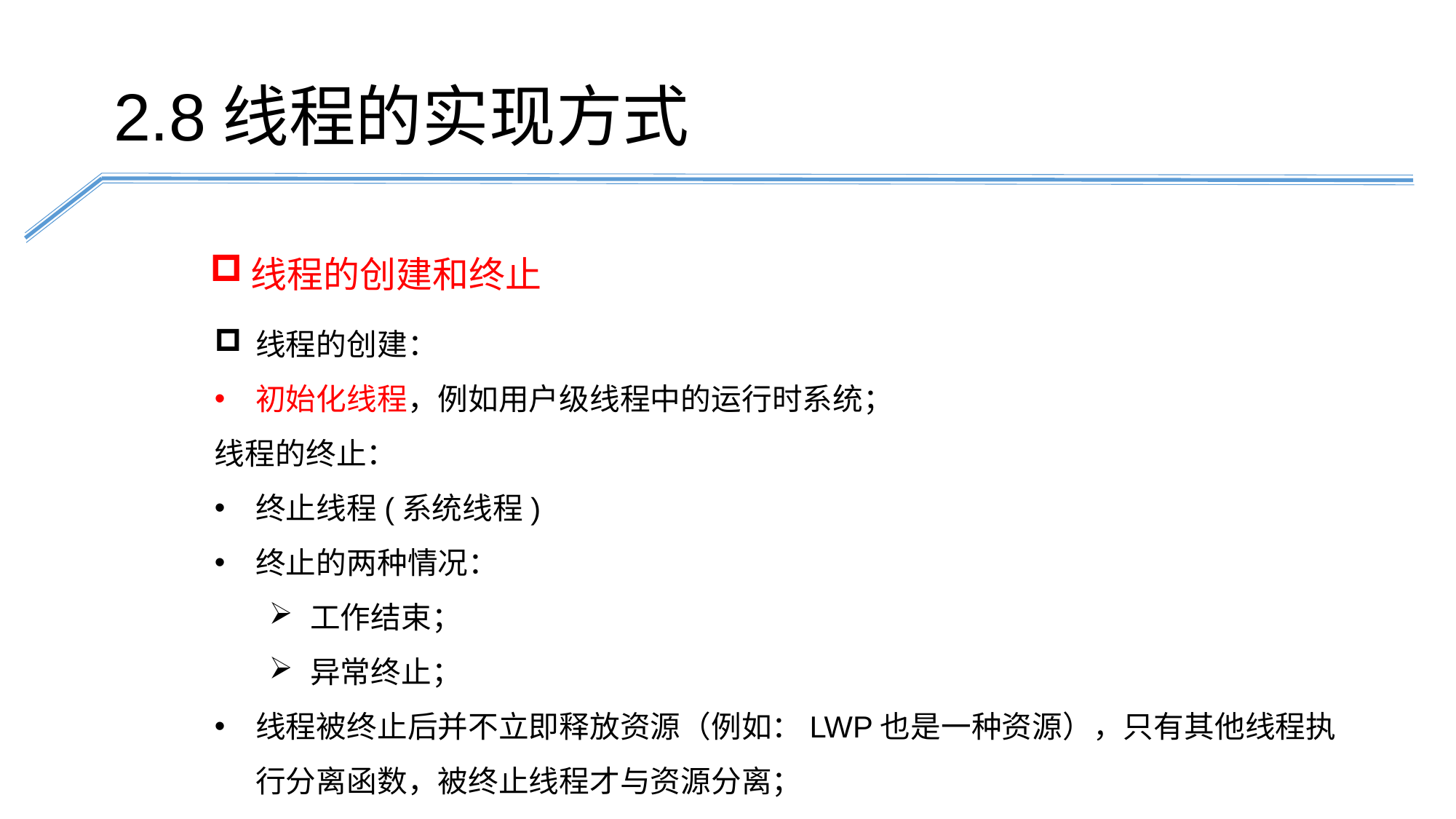

2.8线程的实现方式
线程的创建和终止
线程的创建：
初始化线程，例如用户级线程中的运行时系统；
线程的终止：
终止线程(系统线程)
终止的两种情况：
工作结束；
异常终止；
线程被终止后并不立即释放资源（例如：LWP也是一种资源），只有其他线程执行分离函数，被终止线程才与资源分离；